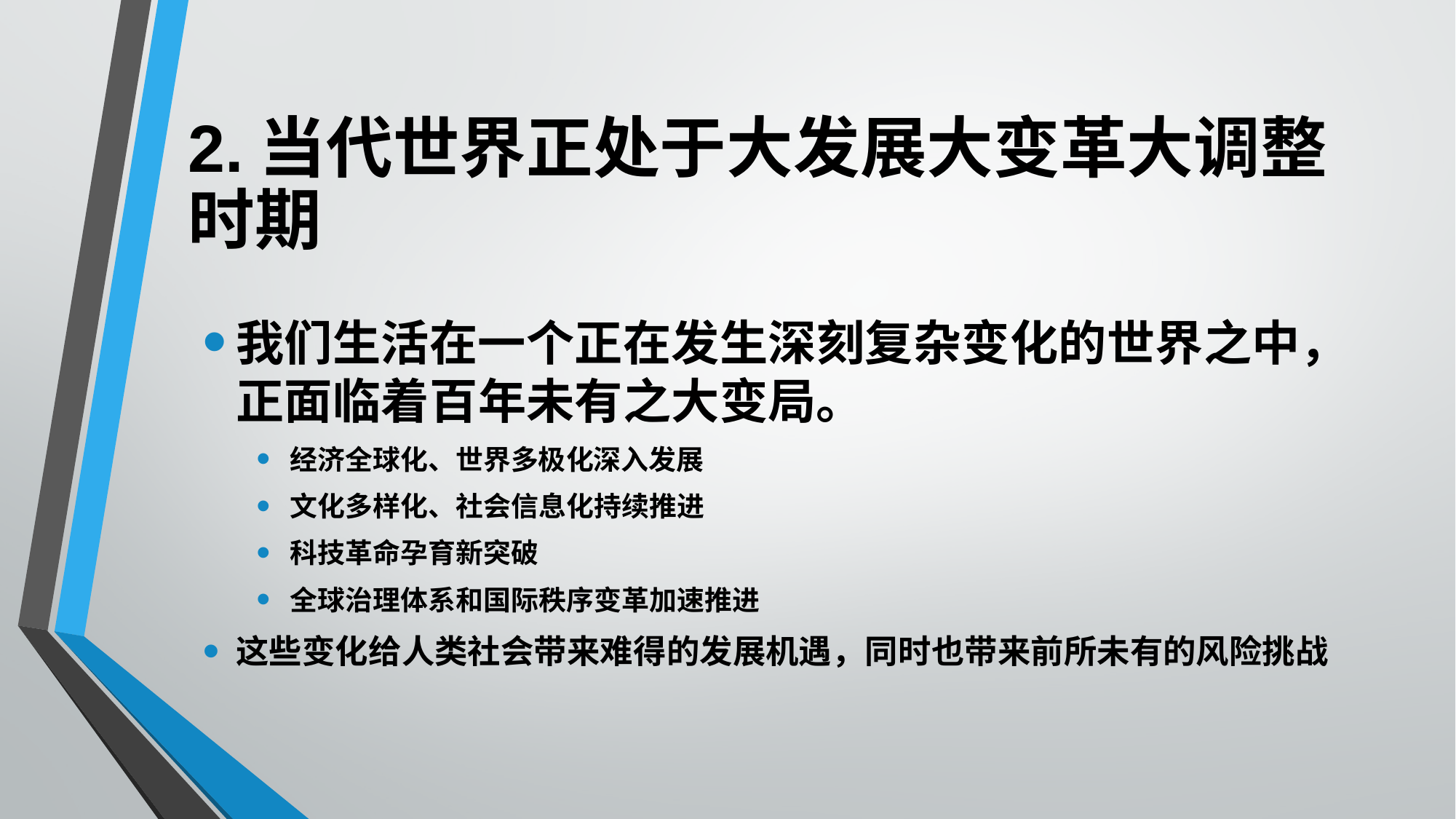

# 2.当代世界正处于大发展大变革大调整时期
我们生活在一个正在发生深刻复杂变化的世界之中，正面临着百年未有之大变局。
经济全球化、世界多极化深入发展
文化多样化、社会信息化持续推进
科技革命孕育新突破
全球治理体系和国际秩序变革加速推进
这些变化给人类社会带来难得的发展机遇，同时也带来前所未有的风险挑战